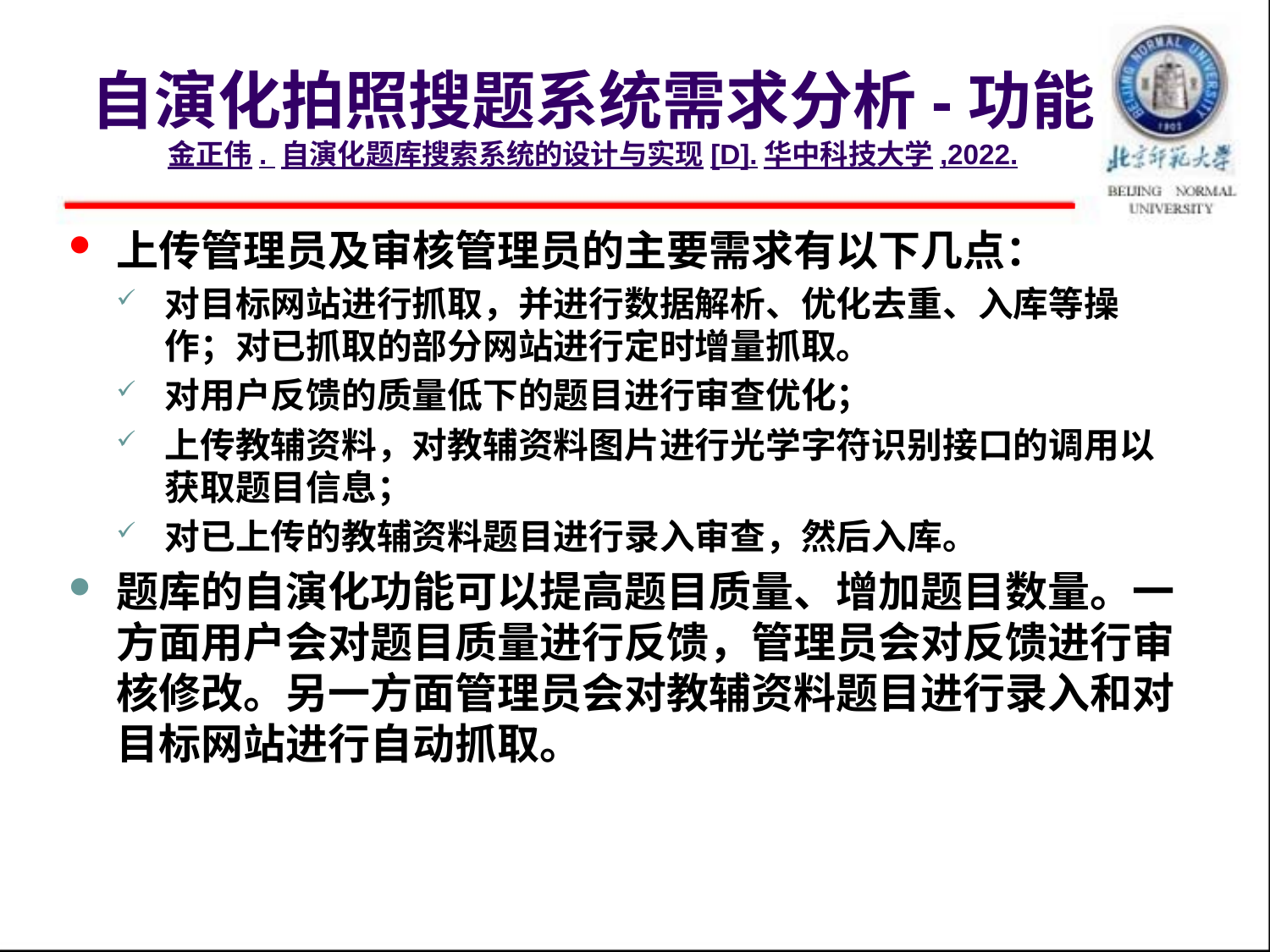

# 自演化拍照搜题系统需求分析-功能 金正伟. 自演化题库搜索系统的设计与实现[D].华中科技大学,2022.
上传管理员及审核管理员的主要需求有以下几点：
对目标网站进行抓取，并进行数据解析、优化去重、入库等操作；对已抓取的部分网站进行定时增量抓取。
对用户反馈的质量低下的题目进行审查优化；
上传教辅资料，对教辅资料图片进行光学字符识别接口的调用以获取题目信息；
对已上传的教辅资料题目进行录入审查，然后入库。
题库的自演化功能可以提高题目质量、增加题目数量。一方面用户会对题目质量进行反馈，管理员会对反馈进行审核修改。另一方面管理员会对教辅资料题目进行录入和对目标网站进行自动抓取。